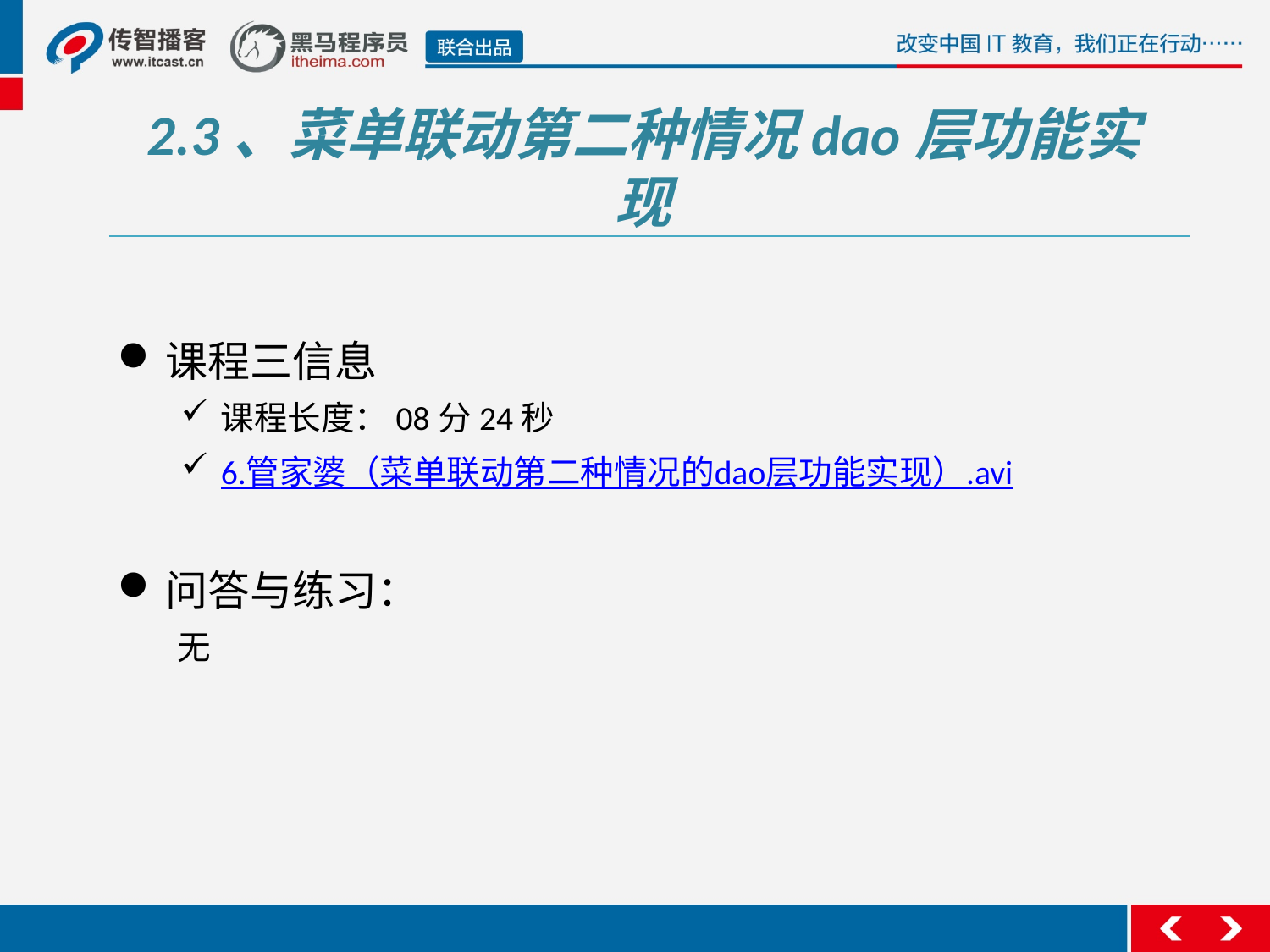

2.3、菜单联动第二种情况dao层功能实现

课程三信息
课程长度：08分24秒
6.管家婆（菜单联动第二种情况的dao层功能实现）.avi

问答与练习：
       无